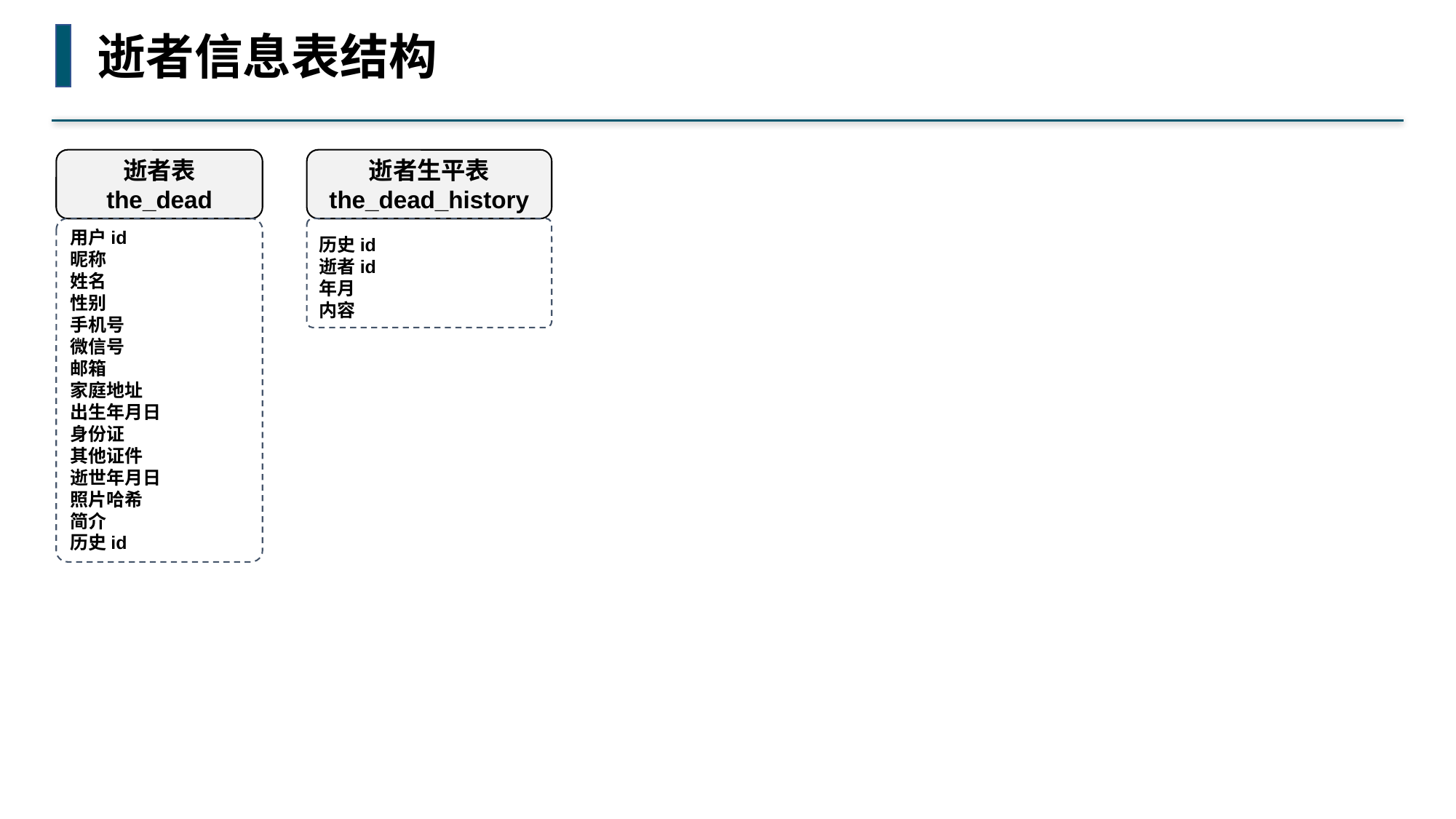

逝者信息表结构

逝者表
the_dead
逝者生平表
the_dead_history
历史id
逝者id
年月
内容
用户id
昵称
姓名
性别
手机号
微信号
邮箱
家庭地址
出生年月日
身份证
其他证件
逝世年月日
照片哈希
简介
历史id